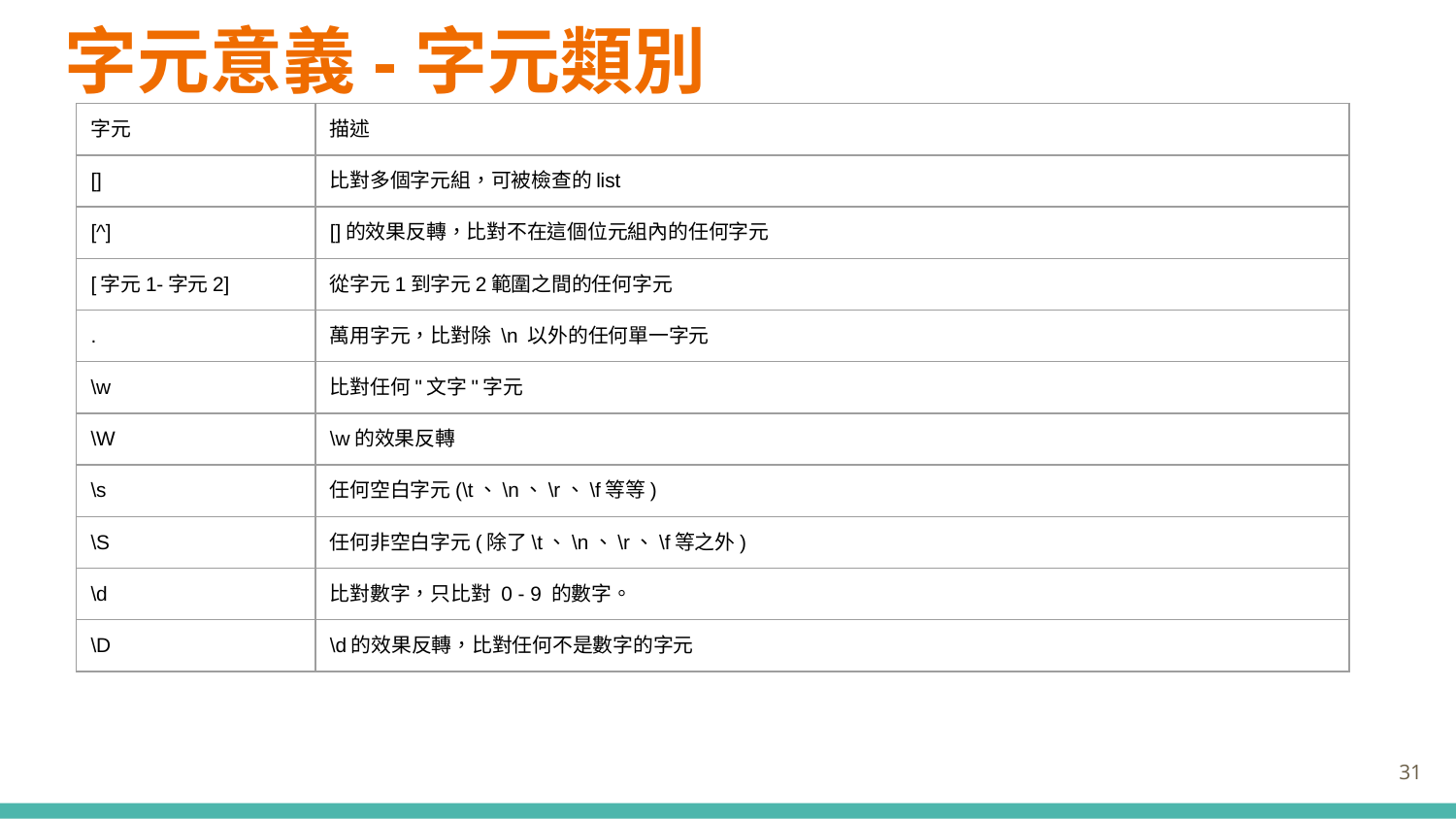

# 字元意義-字元類別

| 字元 | 描述 |
| --- | --- |
| [] | 比對多個字元組，可被檢查的list |
| [^] | []的效果反轉，比對不在這個位元組內的任何字元 |
| [字元1-字元2] | 從字元1到字元2範圍之間的任何字元 |
| . | 萬用字元，比對除 \n 以外的任何單一字元 |
| \w | 比對任何"文字"字元 |
| \W | \w的效果反轉 |
| \s | 任何空白字元(\t、\n、\r、\f等等) |
| \S | 任何非空白字元(除了\t、\n、\r、\f等之外) |
| \d | 比對數字，只比對 0 - 9 的數字。 |
| \D | \d的效果反轉，比對任何不是數字的字元 |
31